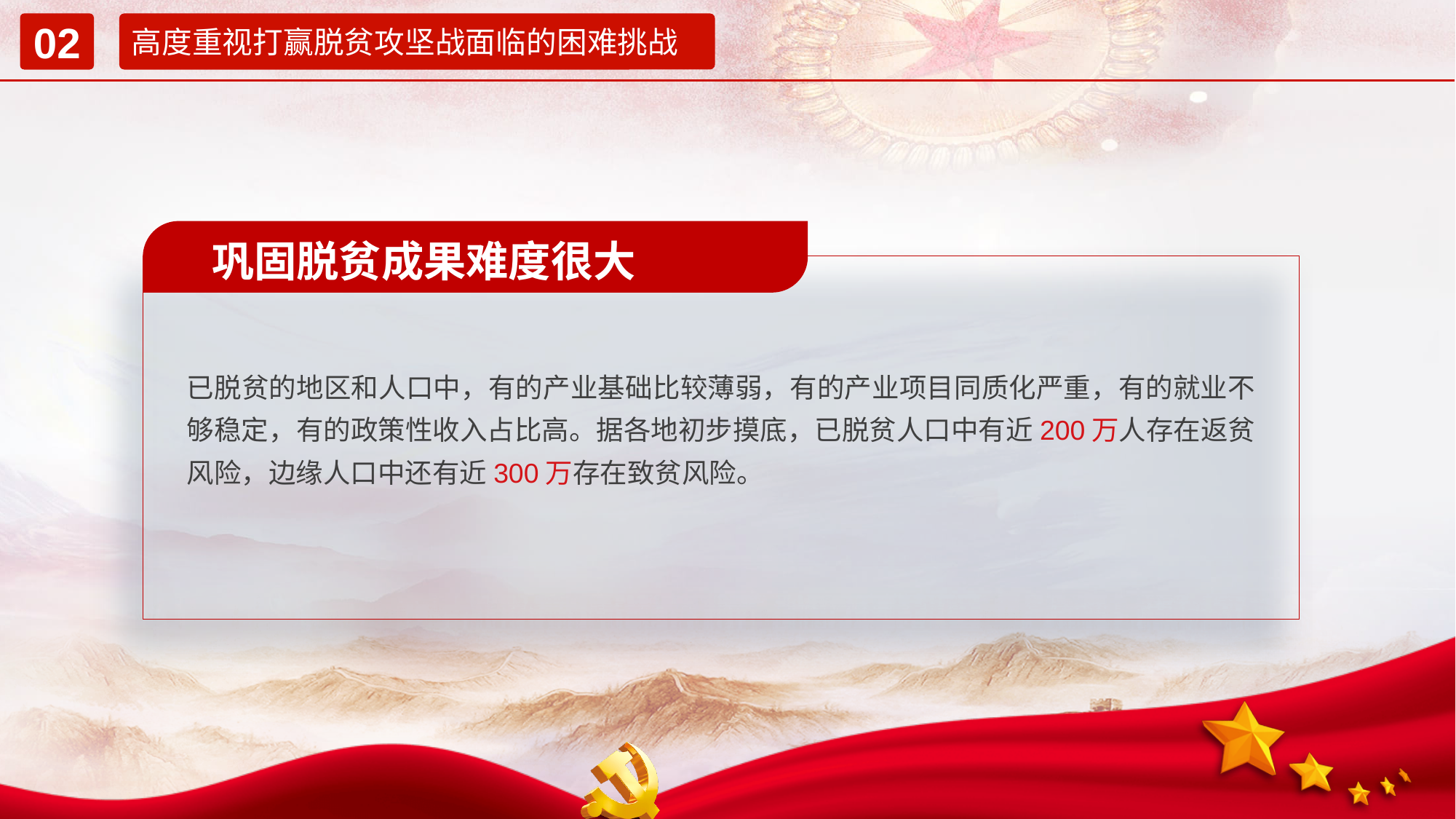

02
高度重视打赢脱贫攻坚战面临的困难挑战

巩固脱贫成果难度很大

已脱贫的地区和人口中，有的产业基础比较薄弱，有的产业项目同质化严重，有的就业不够稳定，有的政策性收入占比高。据各地初步摸底，已脱贫人口中有近200万人存在返贫风险，边缘人口中还有近300万存在致贫风险。